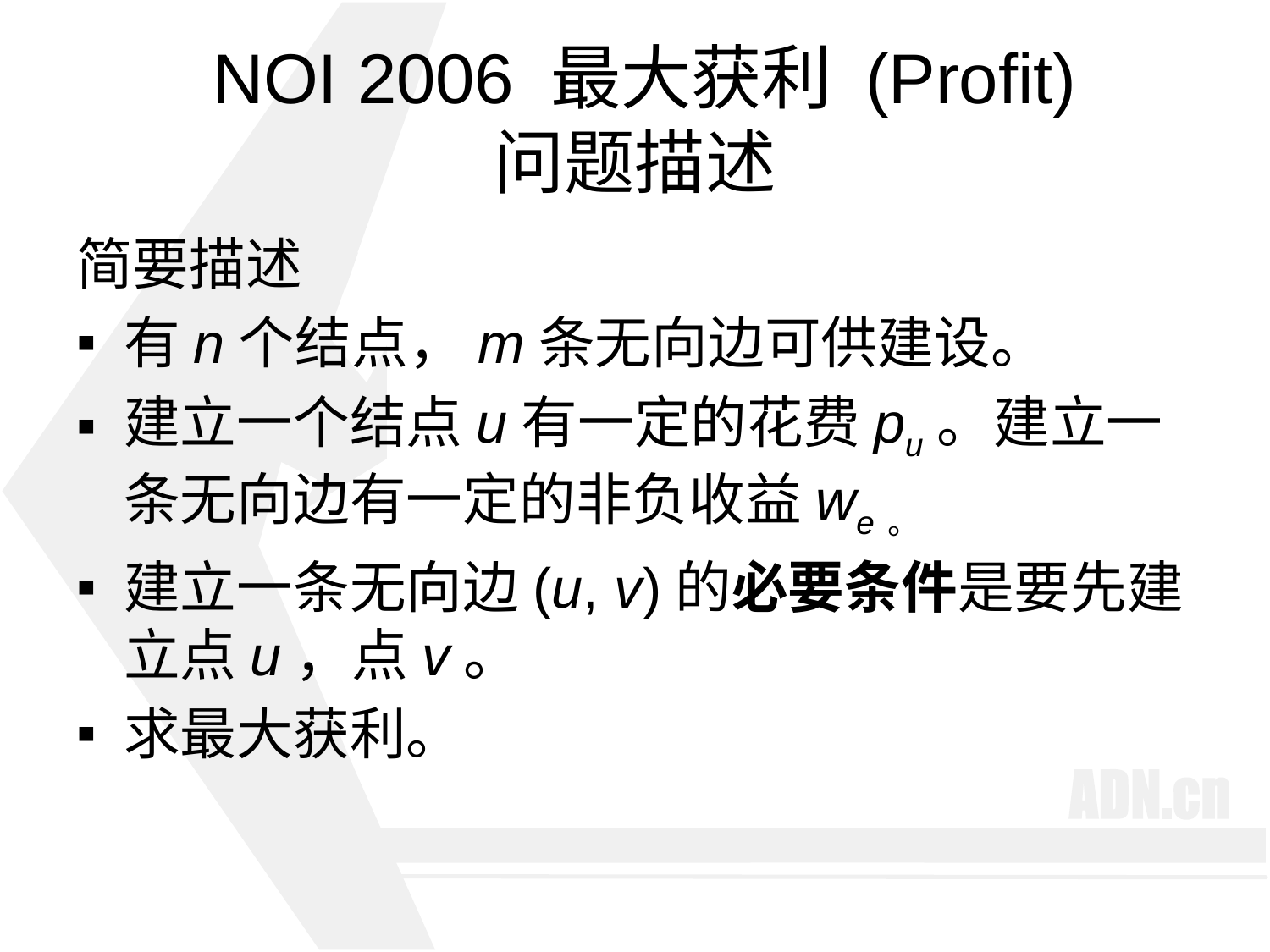

# NOI 2006 最大获利 (Profit) 问题描述
简要描述
有n个结点，m条无向边可供建设。
建立一个结点u有一定的花费pu。建立一条无向边有一定的非负收益we。
建立一条无向边(u, v)的必要条件是要先建立点u，点v。
求最大获利。